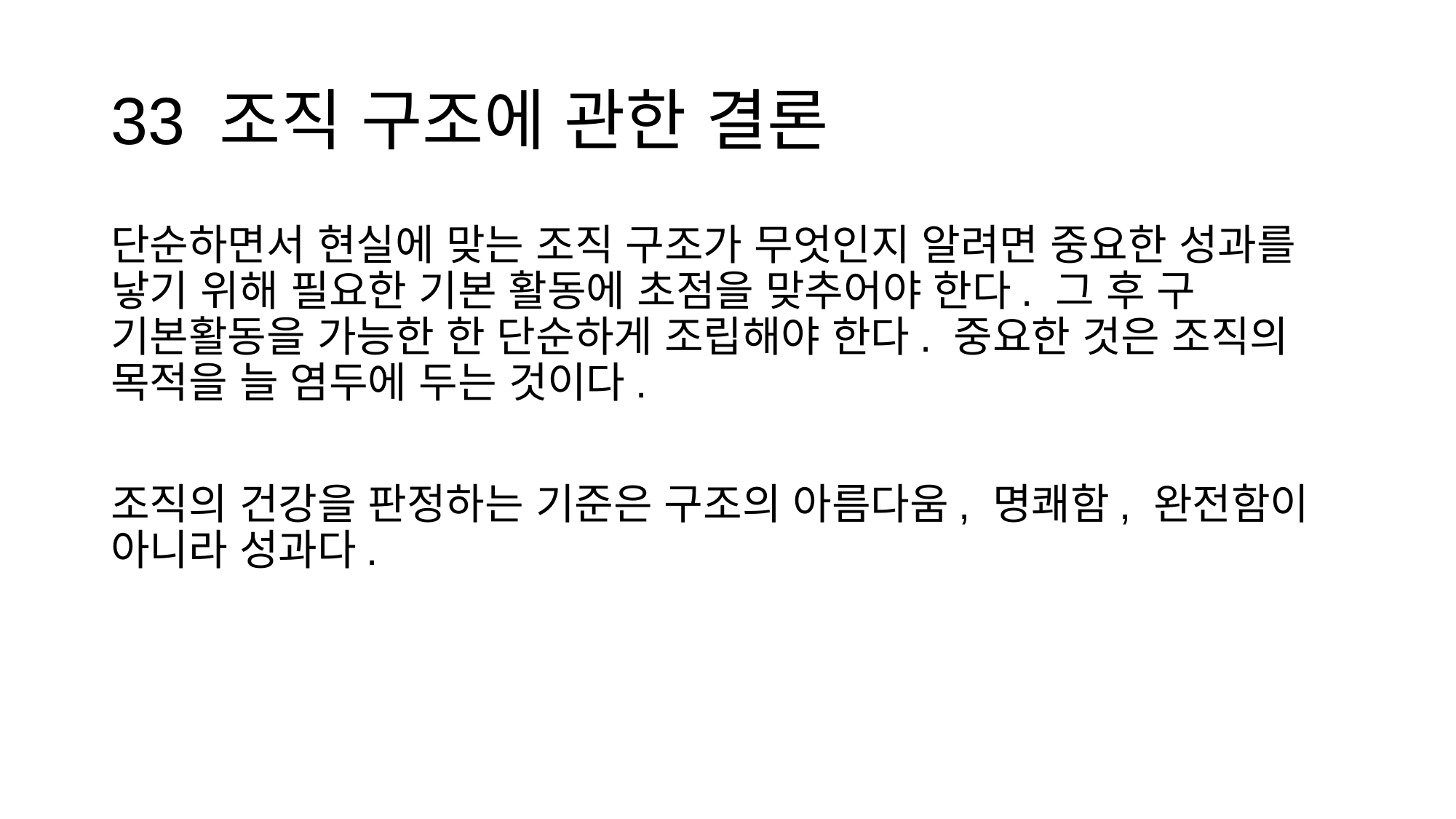

# 33 조직 구조에 관한 결론
단순하면서 현실에 맞는 조직 구조가 무엇인지 알려면 중요한 성과를 낳기 위해 필요한 기본 활동에 초점을 맞추어야 한다. 그 후 구 기본활동을 가능한 한 단순하게 조립해야 한다. 중요한 것은 조직의 목적을 늘 염두에 두는 것이다.

조직의 건강을 판정하는 기준은 구조의 아름다움, 명쾌함, 완전함이 아니라 성과다.